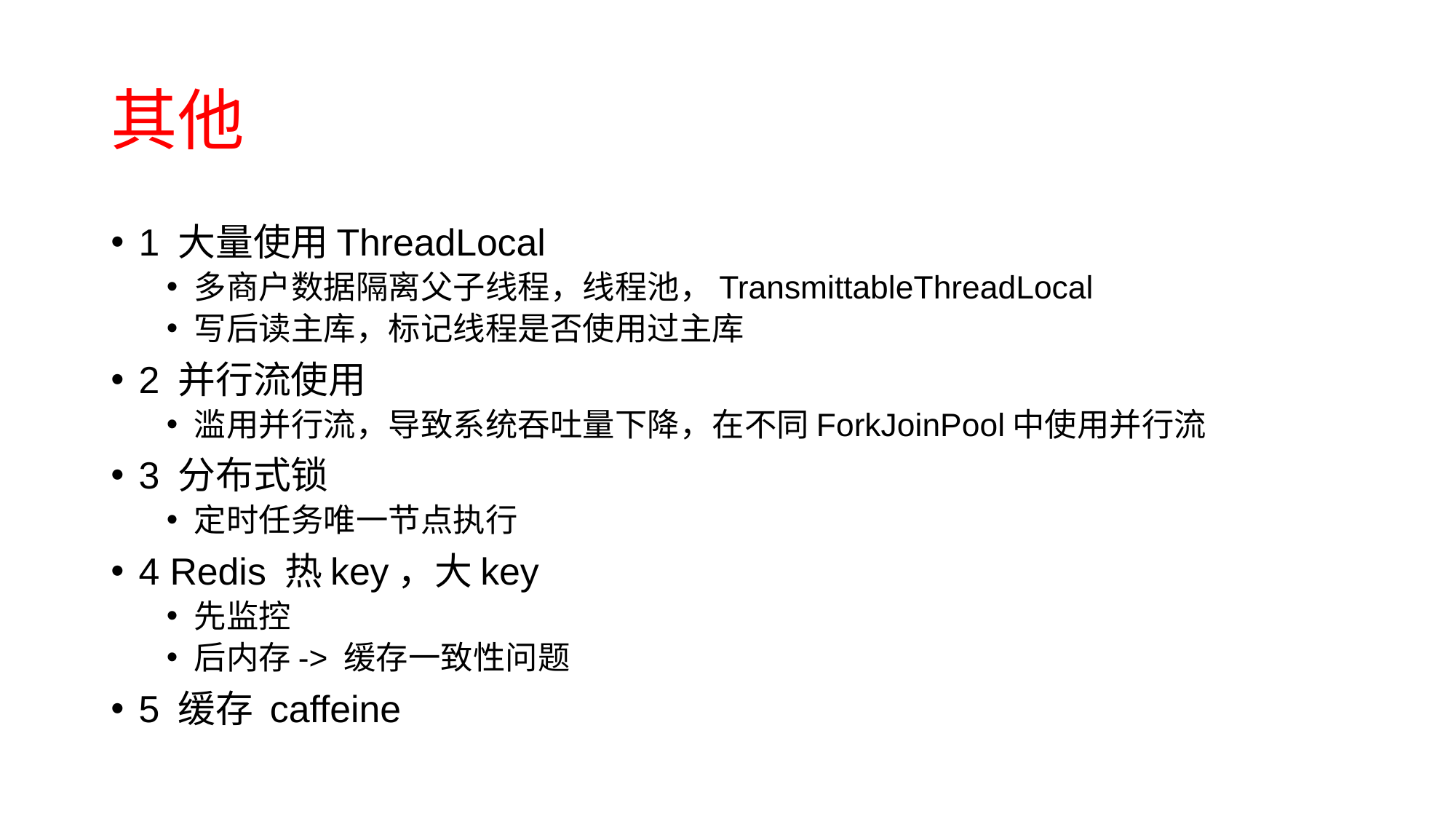

# 其他
1 大量使用ThreadLocal
多商户数据隔离父子线程，线程池，TransmittableThreadLocal
写后读主库，标记线程是否使用过主库
2 并行流使用
滥用并行流，导致系统吞吐量下降，在不同ForkJoinPool中使用并行流
3 分布式锁
定时任务唯一节点执行
4 Redis 热key，大key
先监控
后内存-> 缓存一致性问题
5 缓存 caffeine